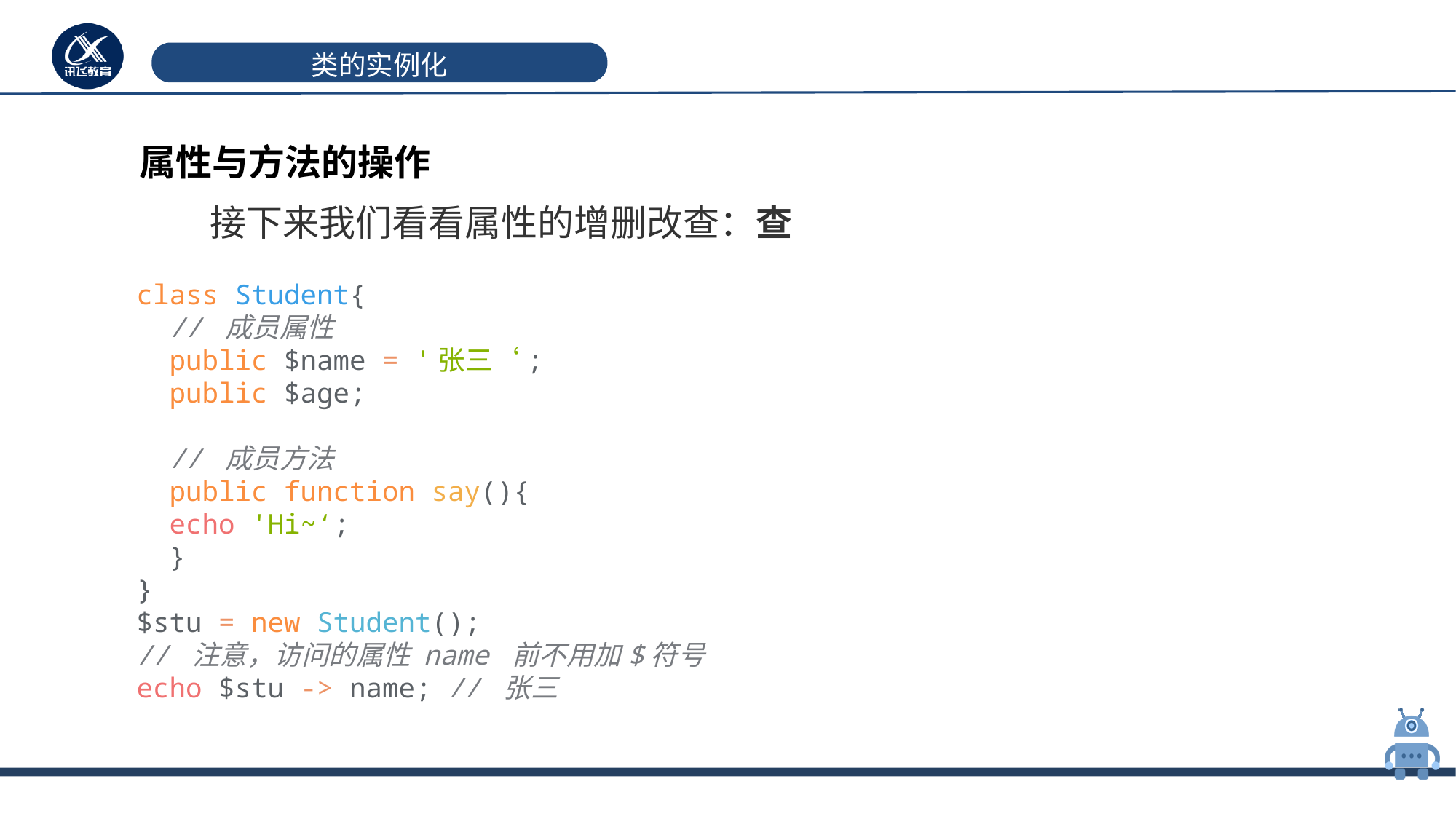

# 类的实例化
属性与方法的操作
       接下来我们看看属性的增删改查：查
class Student{
  // 成员属性
  public $name = '张三‘;
  public $age;
  // 成员方法
  public function say(){
  echo 'Hi~‘;
  }
}
$stu = new Student();
// 注意，访问的属性 name 前不用加$符号
echo $stu -> name; // 张三